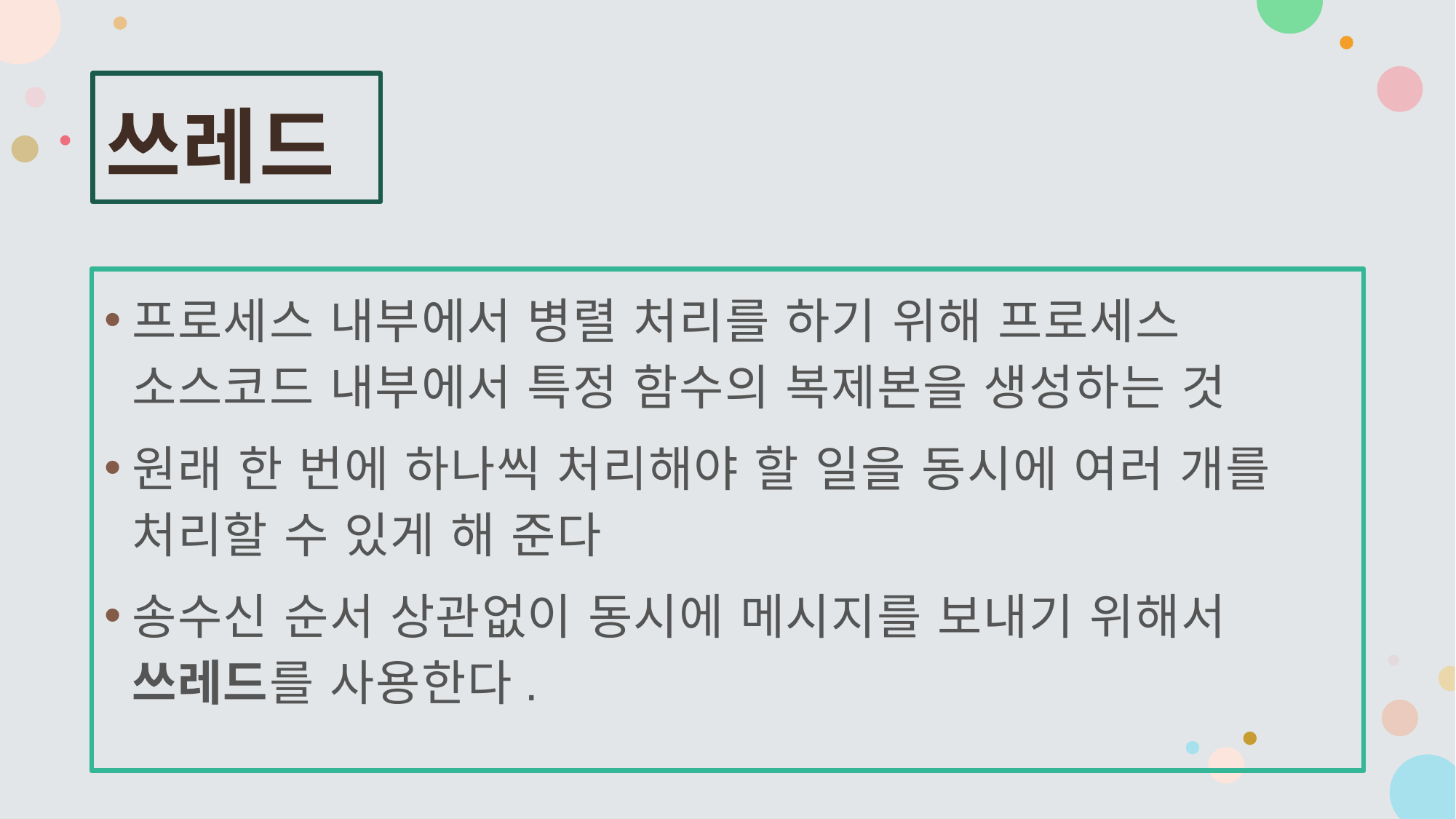

# 쓰레드
프로세스 내부에서 병렬 처리를 하기 위해 프로세스 소스코드 내부에서 특정 함수의 복제본을 생성하는 것
원래 한 번에 하나씩 처리해야 할 일을 동시에 여러 개를 처리할 수 있게 해 준다
송수신 순서 상관없이 동시에 메시지를 보내기 위해서 쓰레드를 사용한다.